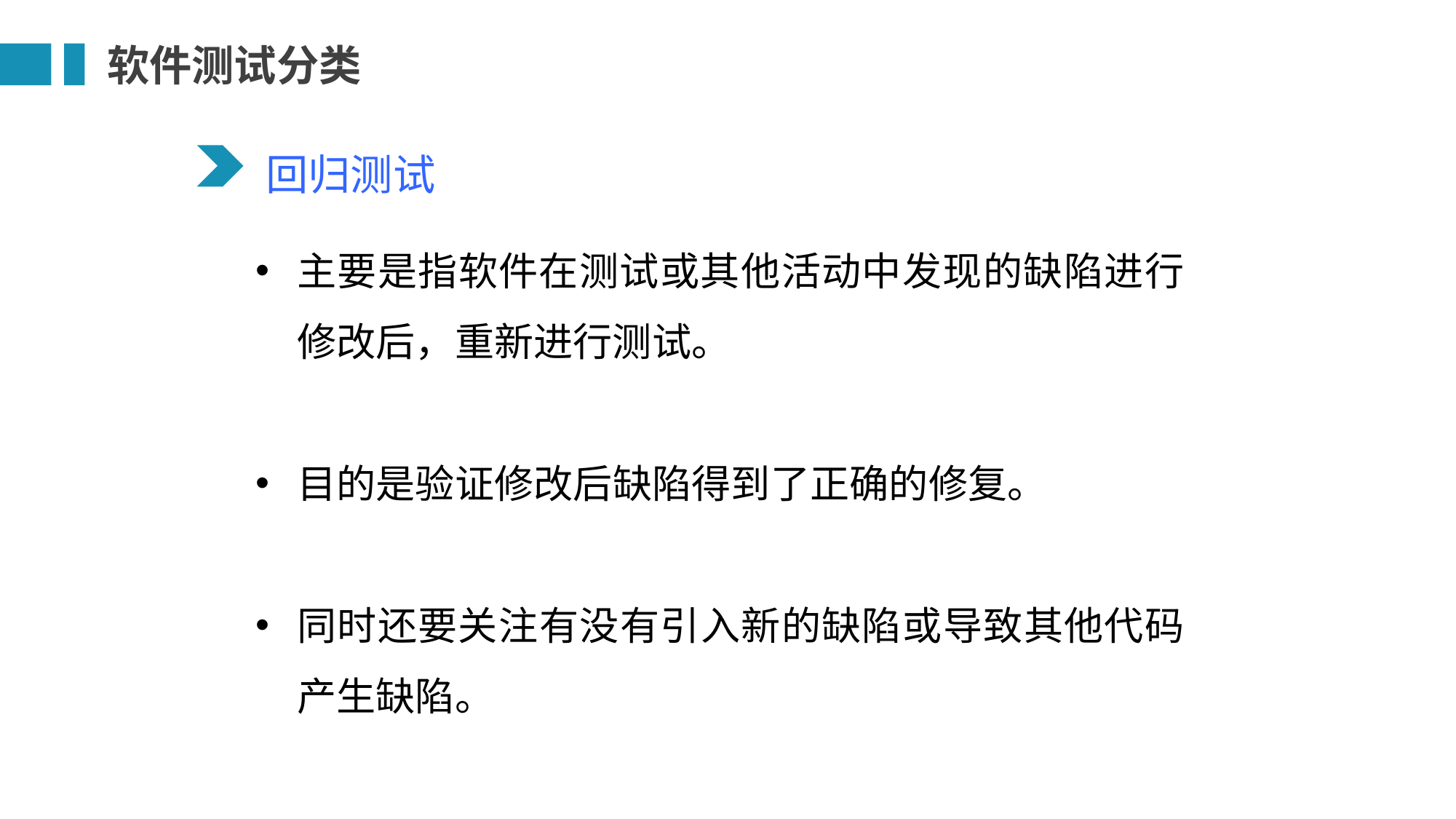

软件测试分类

回归测试

主要是指软件在测试或其他活动中发现的缺陷进行修改后，重新进行测试。

目的是验证修改后缺陷得到了正确的修复。

同时还要关注有没有引入新的缺陷或导致其他代码产生缺陷。
22